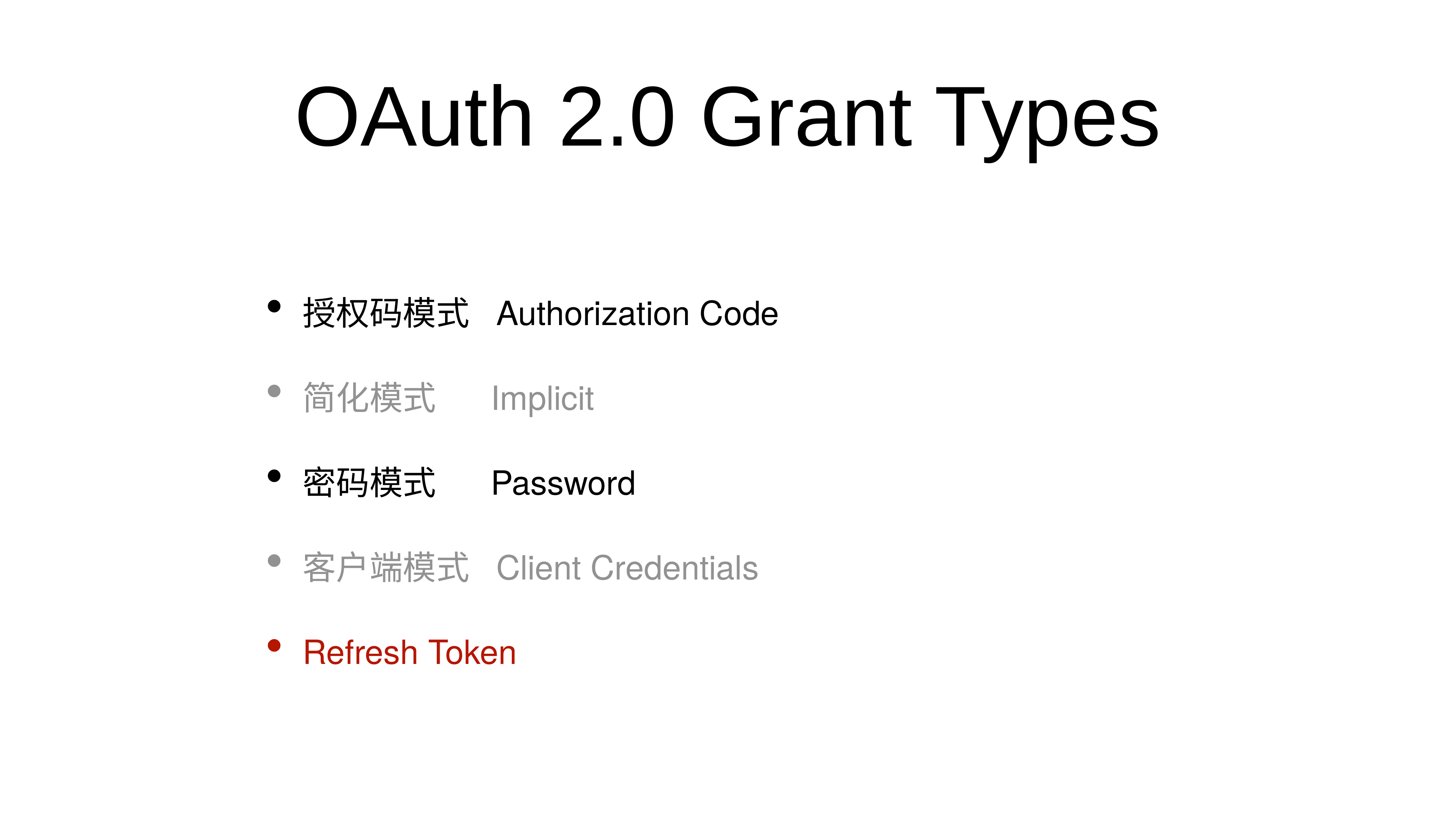

# OAuth 2.0 Grant Types
授权码模式  Authorization Code
简化模式     Implicit
密码模式     Password
客户端模式  Client Credentials
Refresh Token